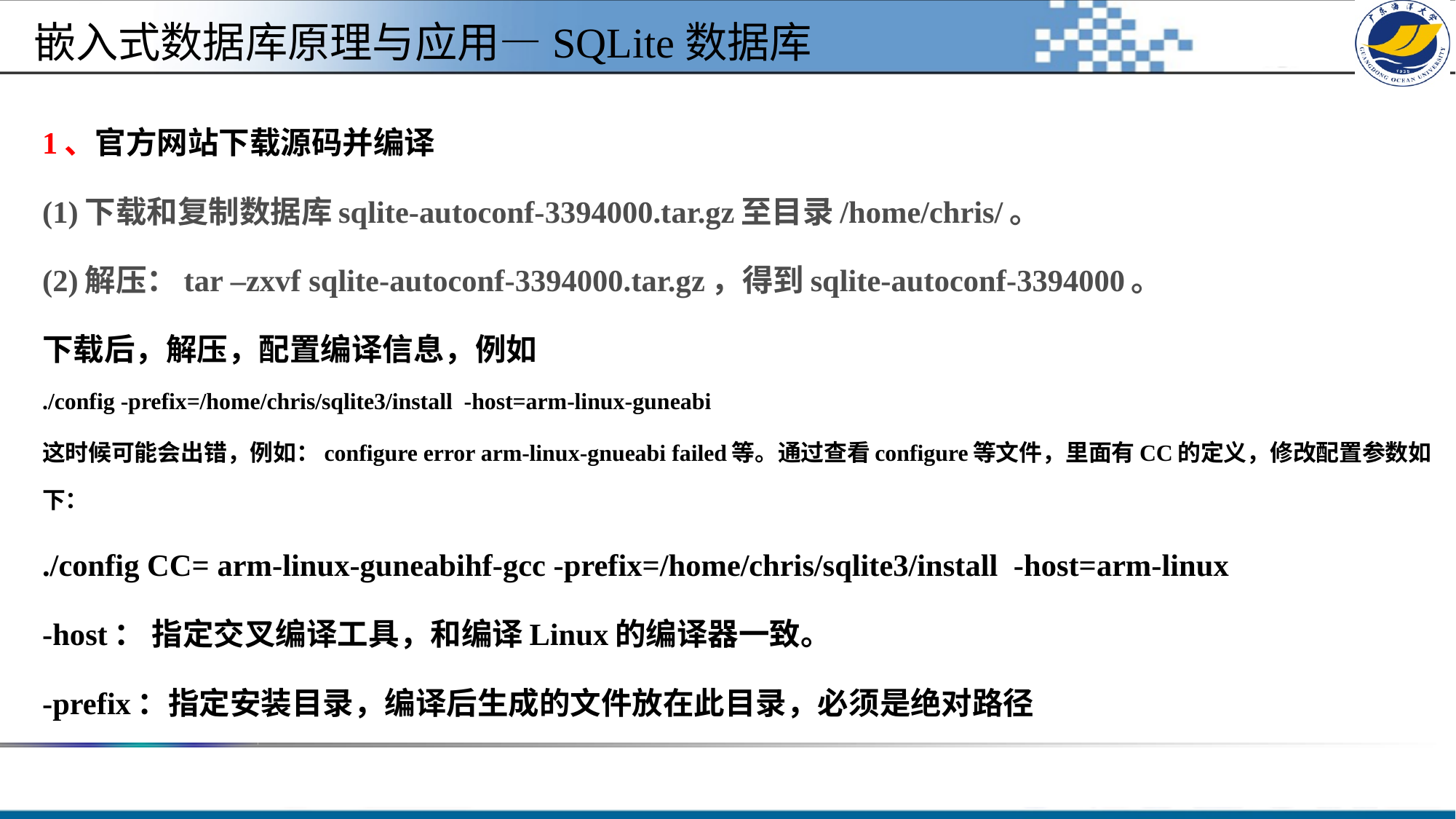

#
嵌入式数据库原理与应用—SQLite数据库
1、官方网站下载源码并编译
(1)下载和复制数据库sqlite-autoconf-3394000.tar.gz至目录/home/chris/。
(2)解压：tar –zxvf sqlite-autoconf-3394000.tar.gz，得到sqlite-autoconf-3394000。
下载后，解压，配置编译信息，例如
./config -prefix=/home/chris/sqlite3/install  -host=arm-linux-guneabi
这时候可能会出错，例如：configure error arm-linux-gnueabi failed等。通过查看configure等文件，里面有CC的定义，修改配置参数如下：
./config CC= arm-linux-guneabihf-gcc -prefix=/home/chris/sqlite3/install  -host=arm-linux
-host： 指定交叉编译工具，和编译Linux的编译器一致。
-prefix：指定安装目录，编译后生成的文件放在此目录，必须是绝对路径